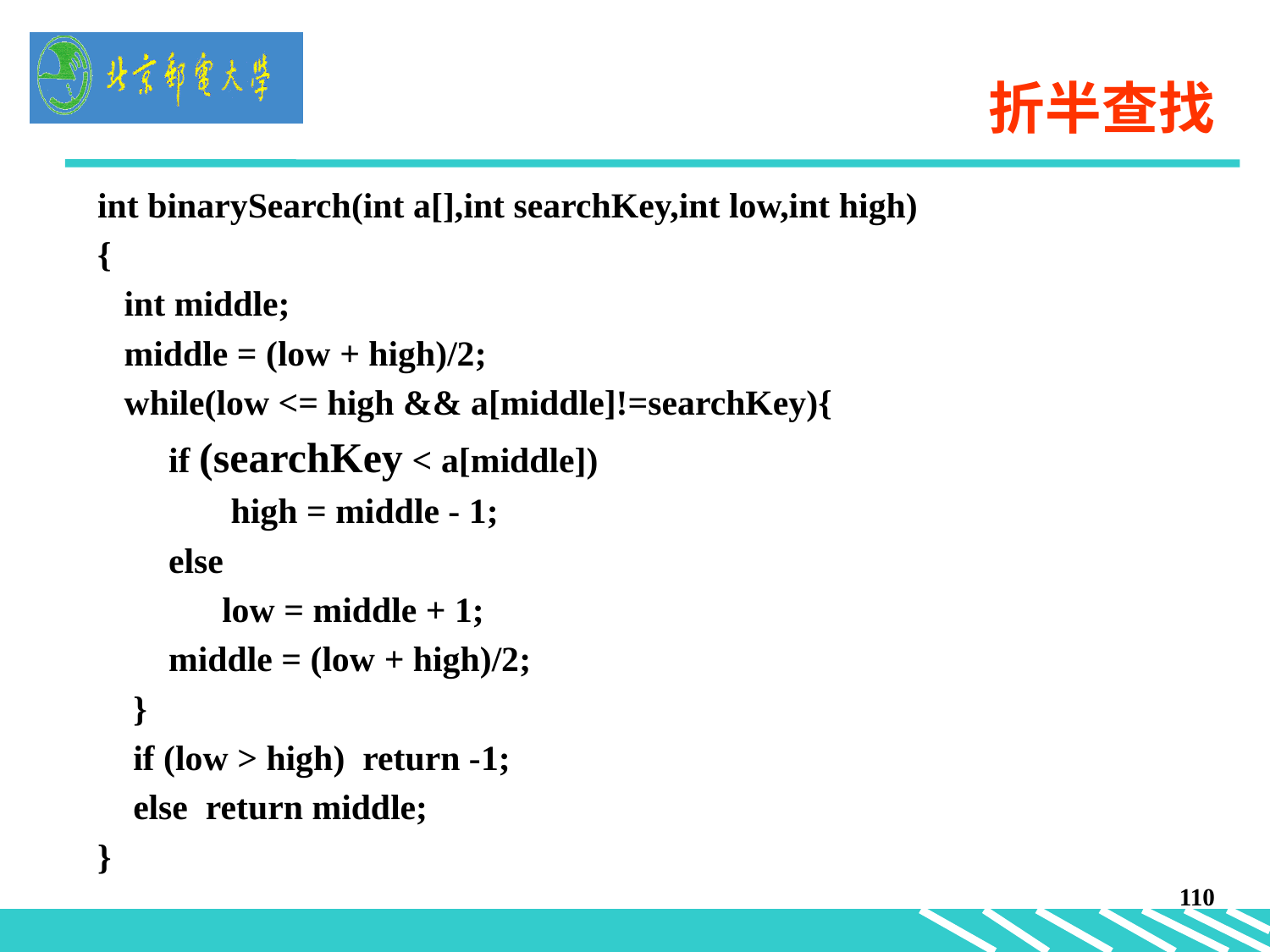

# 折半查找
int binarySearch(int a[],int searchKey,int low,int high)
{
   int middle;
   middle = (low + high)/2;
   while(low <= high && a[middle]!=searchKey){
        if (searchKey < a[middle])
               high = middle - 1;
        else
              low = middle + 1;
        middle = (low + high)/2;
    }
    if (low > high)  return -1;
    else  return middle;
}
110